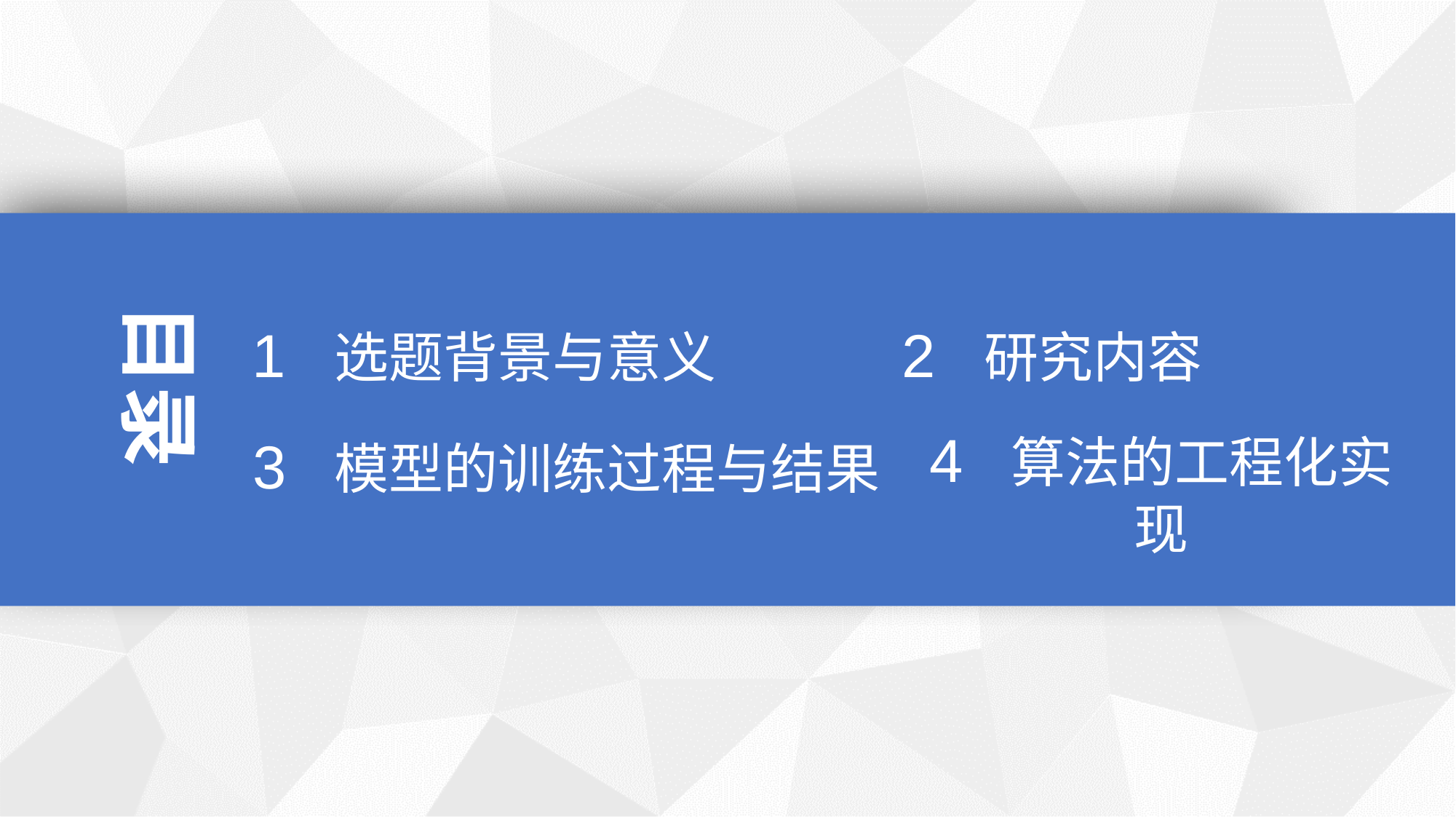

目录
1  选题背景与意义
2  研究内容
4  算法的工程化实现
3  模型的训练过程与结果